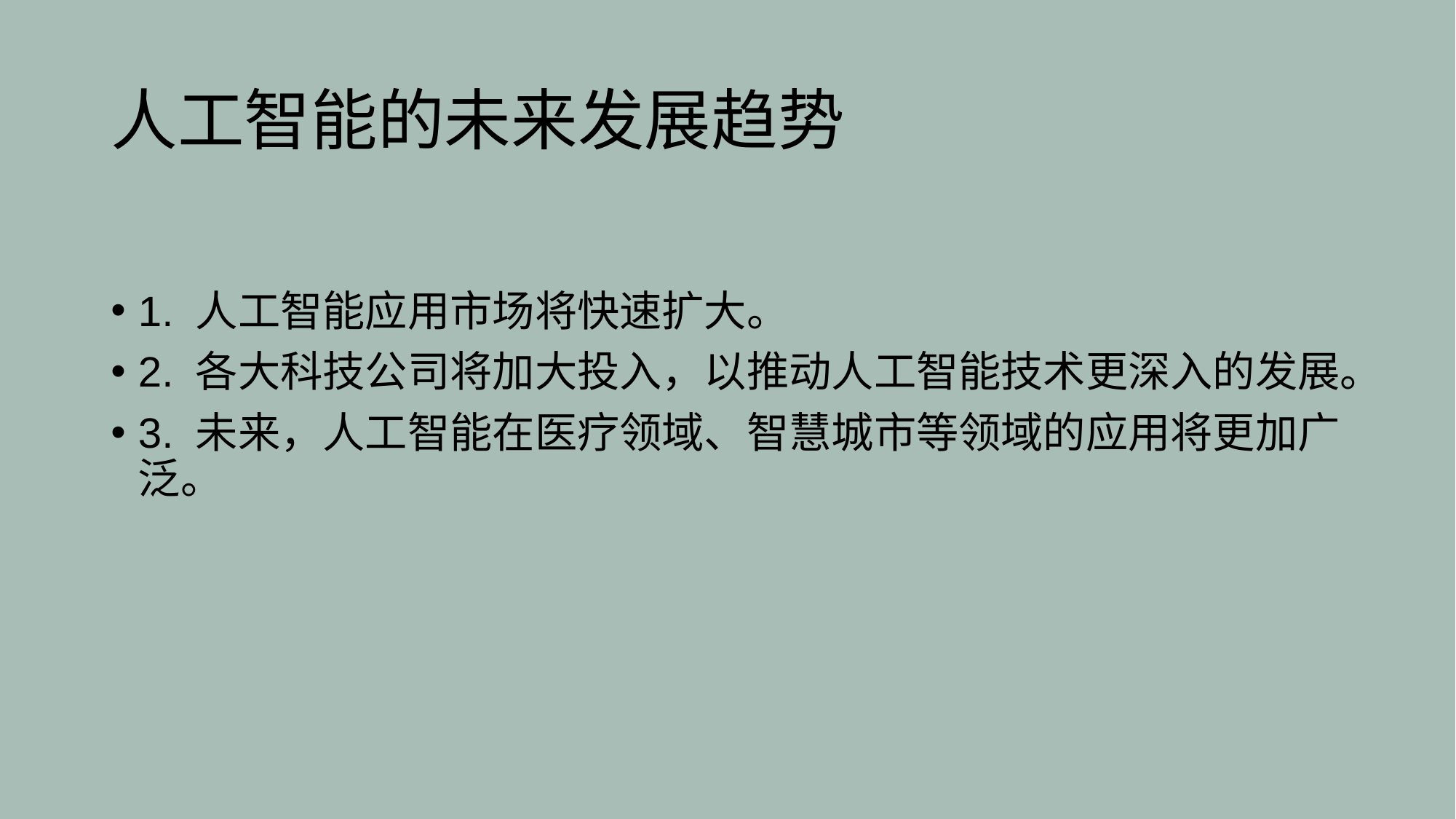

# 人工智能的未来发展趋势

1. 人工智能应用市场将快速扩大。
2. 各大科技公司将加大投入，以推动人工智能技术更深入的发展。
3. 未来，人工智能在医疗领域、智慧城市等领域的应用将更加广泛。